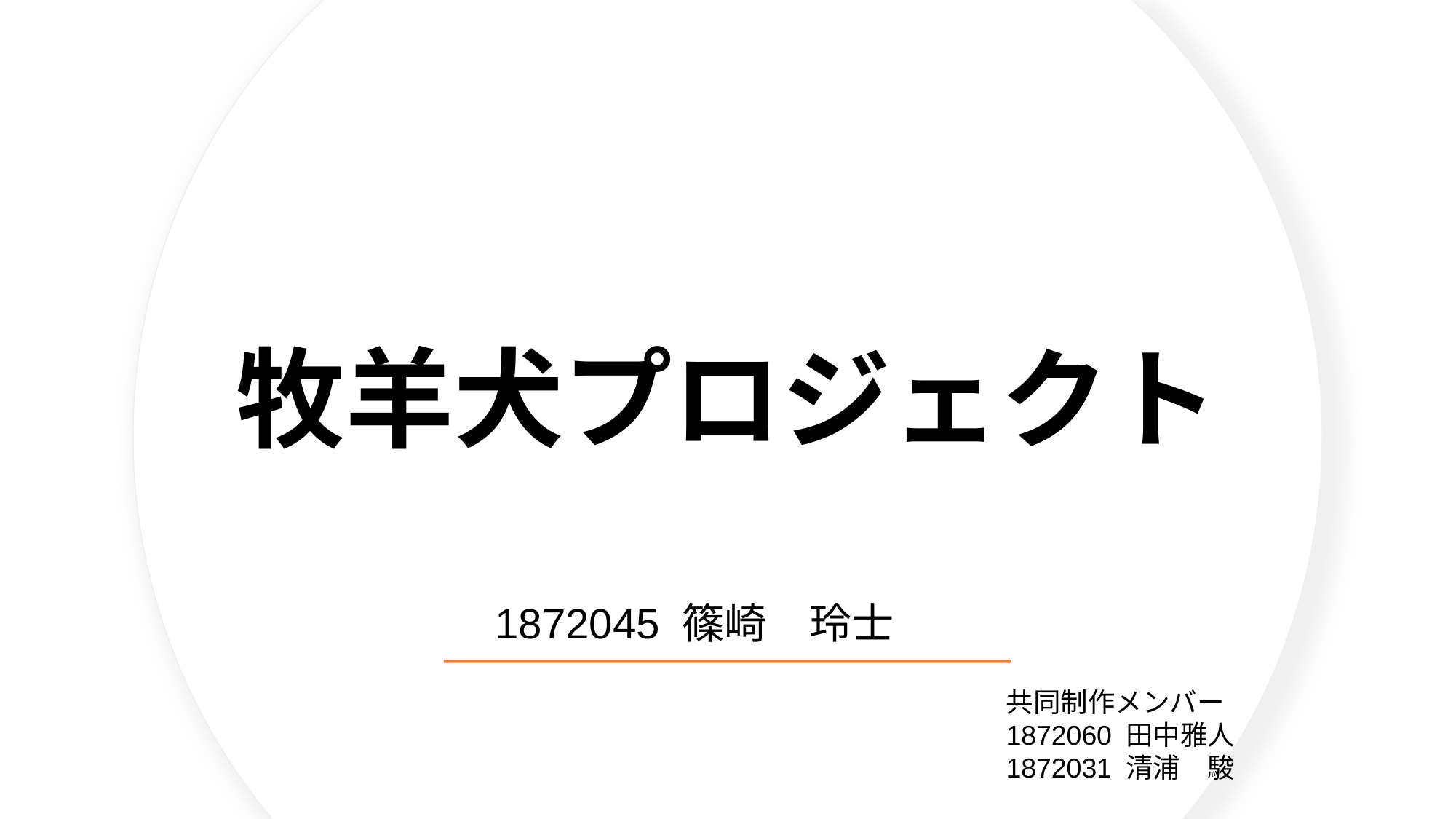

# 牧羊犬プロジェクト
1872045 篠崎　玲士

共同制作メンバー
1872060 田中雅人
1872031 清浦　駿